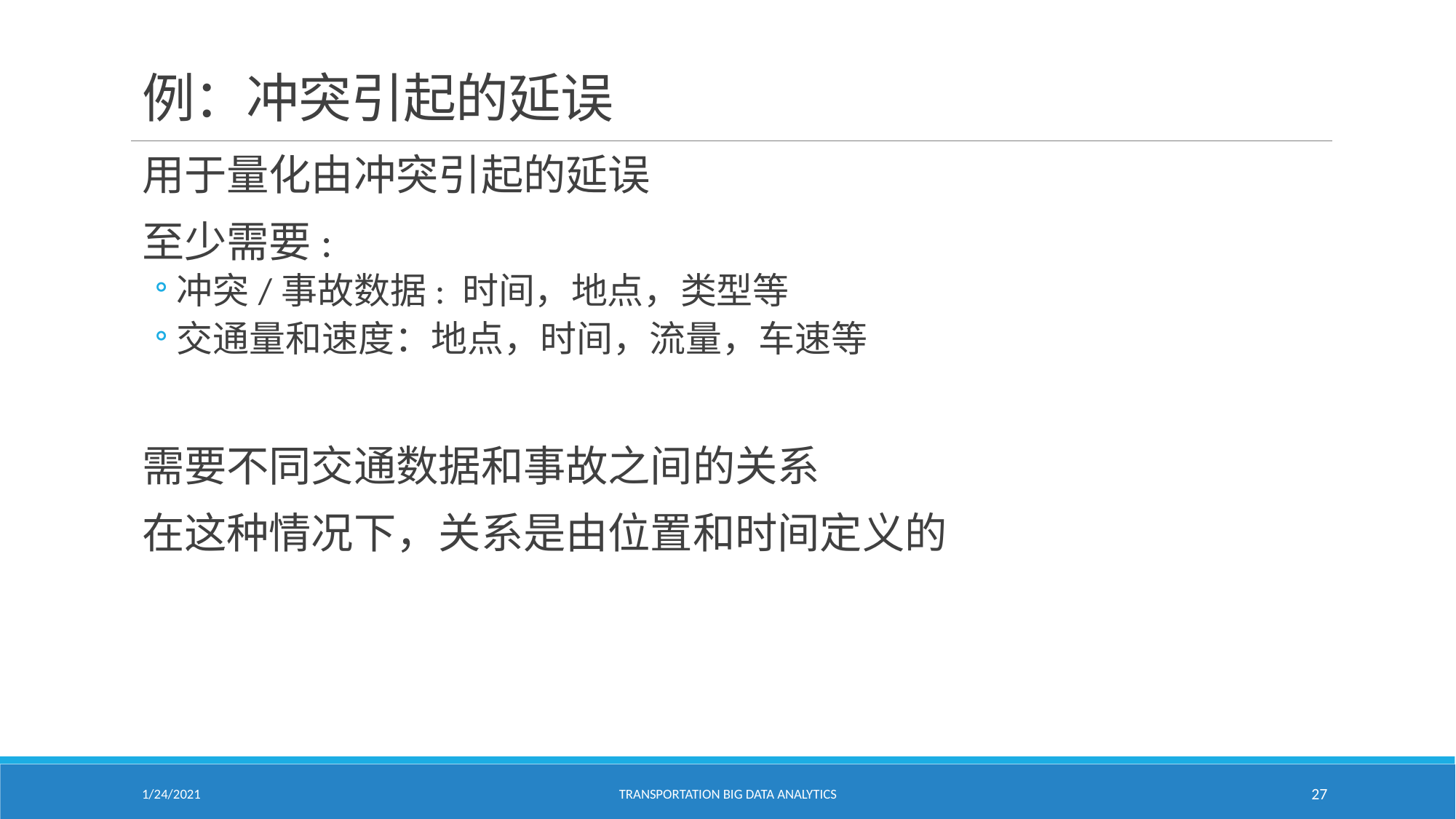

# 例：冲突引起的延误
用于量化由冲突引起的延误
至少需要:
冲突/事故数据: 时间，地点，类型等
交通量和速度：地点，时间，流量，车速等

需要不同交通数据和事故之间的关系
在这种情况下，关系是由位置和时间定义的
1/24/2021
Transportation Big Data Analytics
27